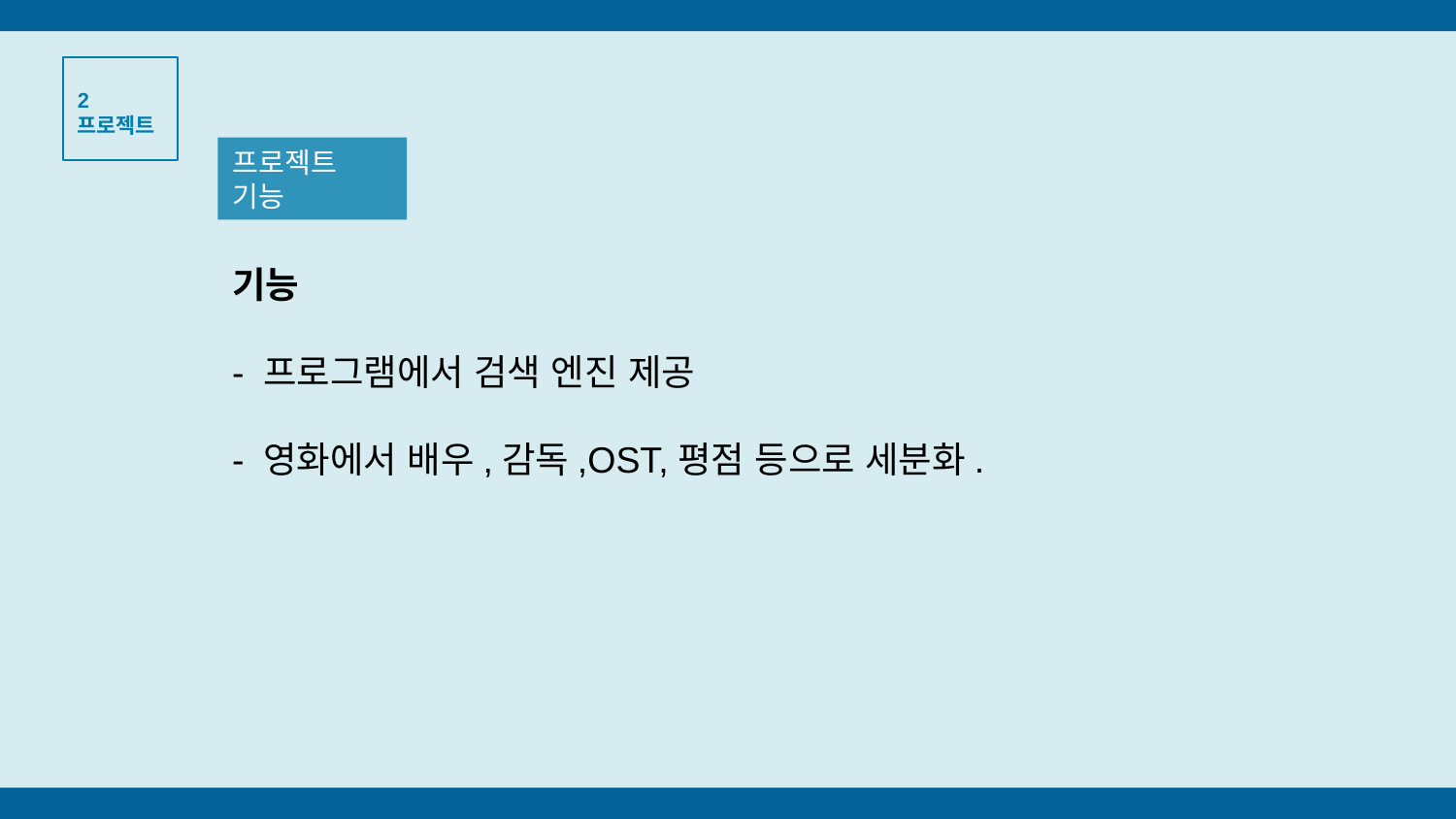

2
프로젝트
프로젝트
기능
기능

- 프로그램에서 검색 엔진 제공

- 영화에서 배우,감독,OST,평점 등으로 세분화.